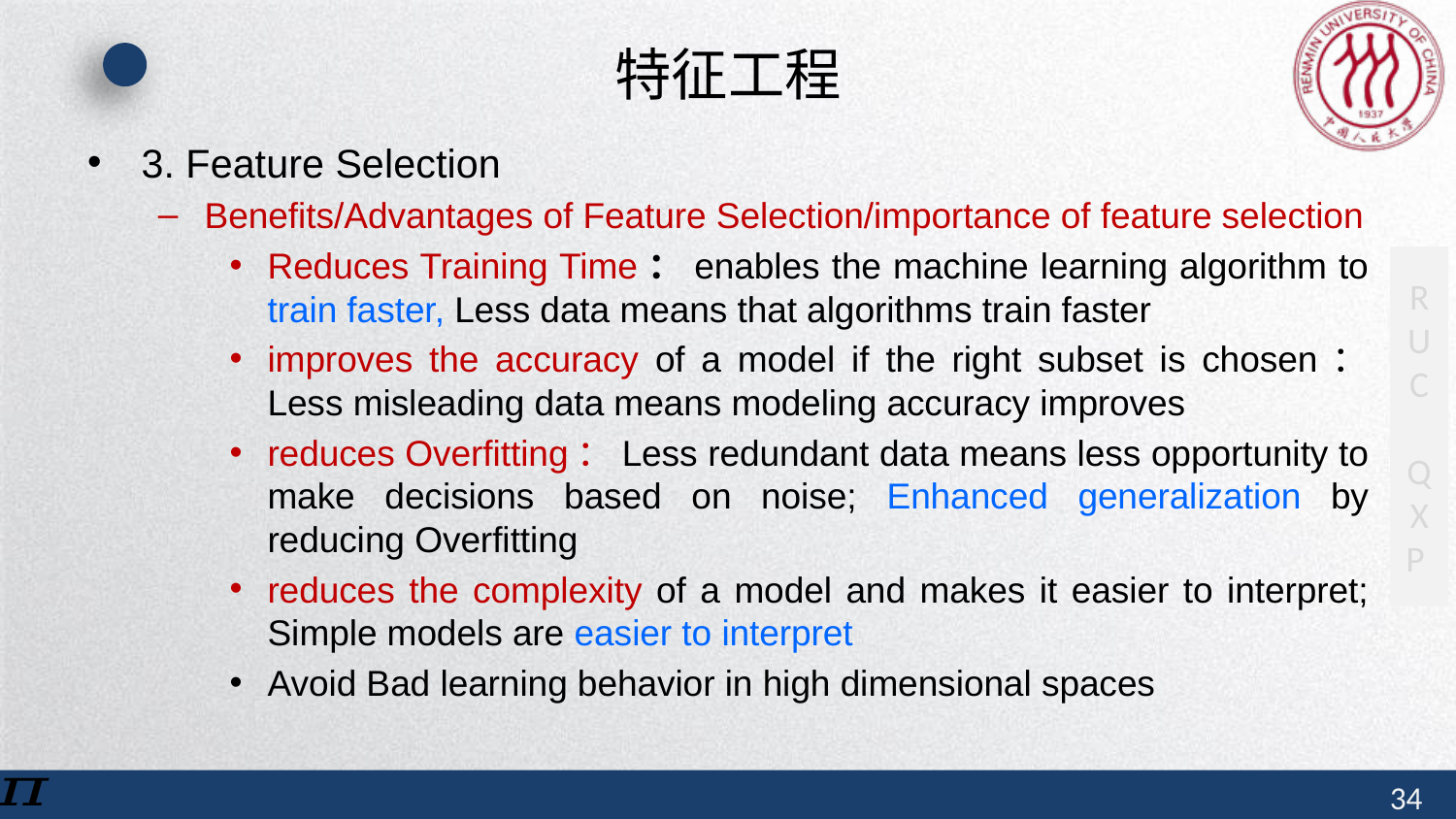

# 特征工程
3. Feature Selection
Benefits/Advantages of Feature Selection/importance of feature selection
Reduces Training Time：enables the machine learning algorithm to train faster, Less data means that algorithms train faster
improves the accuracy of a model if the right subset is chosen： Less misleading data means modeling accuracy improves
reduces Overfitting：Less redundant data means less opportunity to make decisions based on noise; Enhanced generalization by reducing Overfitting
reduces the complexity of a model and makes it easier to interpret; Simple models are easier to interpret
Avoid Bad learning behavior in high dimensional spaces